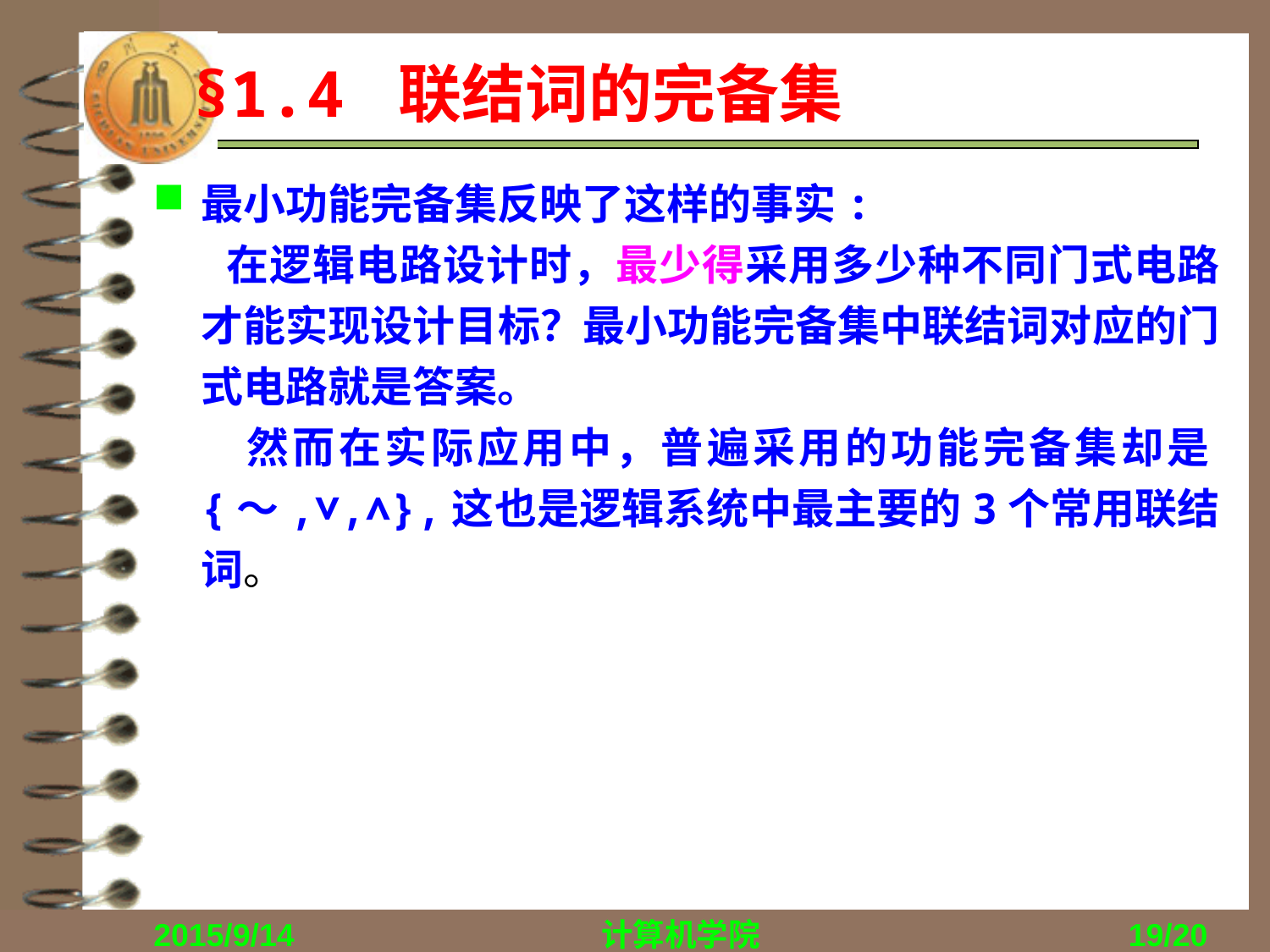

# §1.4 联结词的完备集
最小功能完备集反映了这样的事实:
      在逻辑电路设计时，最少得采用多少种不同门式电路才能实现设计目标？最小功能完备集中联结词对应的门式电路就是答案。
      然而在实际应用中，普遍采用的功能完备集却是{～,∨,∧},这也是逻辑系统中最主要的3个常用联结词。
2015/9/14
计算机学院
19/20